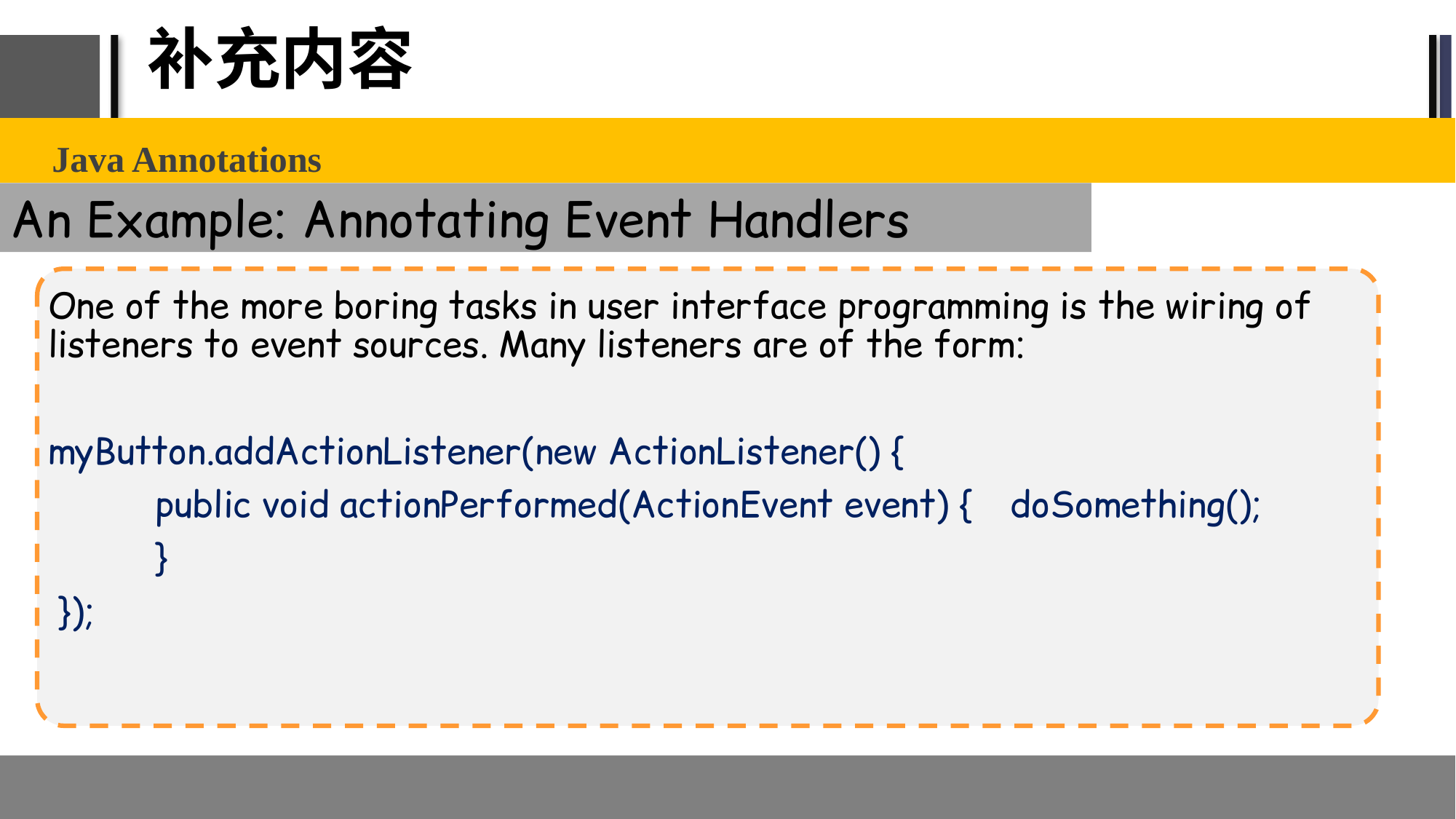

# 补充内容

Java Annotations
An Example: Annotating Event Handlers

One of the more boring tasks in user interface programming is the wiring of listeners to event sources. Many listeners are of the form:

myButton.addActionListener(new ActionListener() {
	public void actionPerformed(ActionEvent event) { 			doSomething();
	}
 });